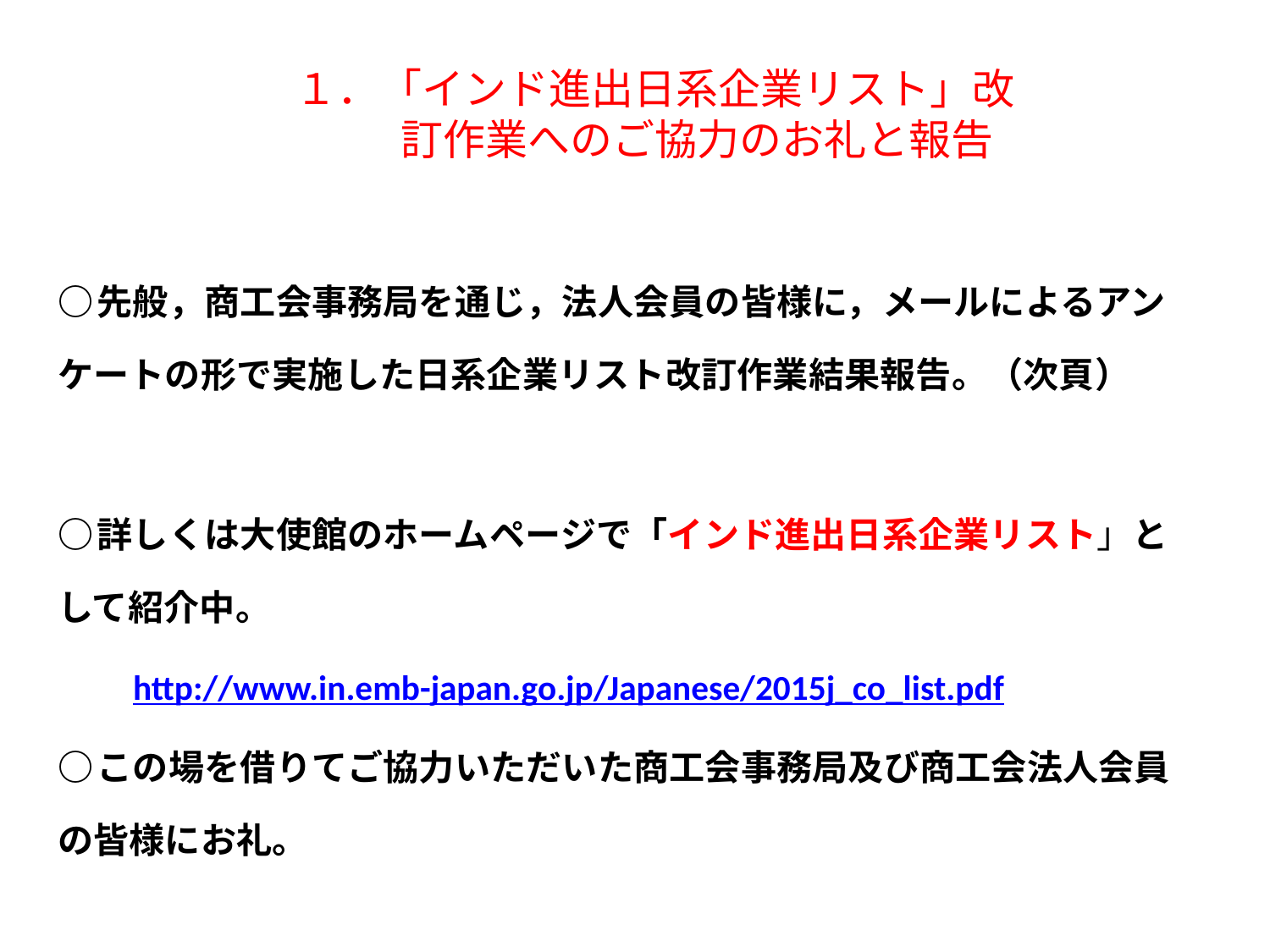

１．「インド進出日系企業リスト」改
　　訂作業へのご協力のお礼と報告

○先般，商工会事務局を通じ，法人会員の皆様に，メールによるアンケートの形で実施した日系企業リスト改訂作業結果報告。（次頁）

○詳しくは大使館のホームページで「インド進出日系企業リスト」として紹介中。
　　http://www.in.emb-japan.go.jp/Japanese/2015j_co_list.pdf
○この場を借りてご協力いただいた商工会事務局及び商工会法人会員の皆様にお礼。